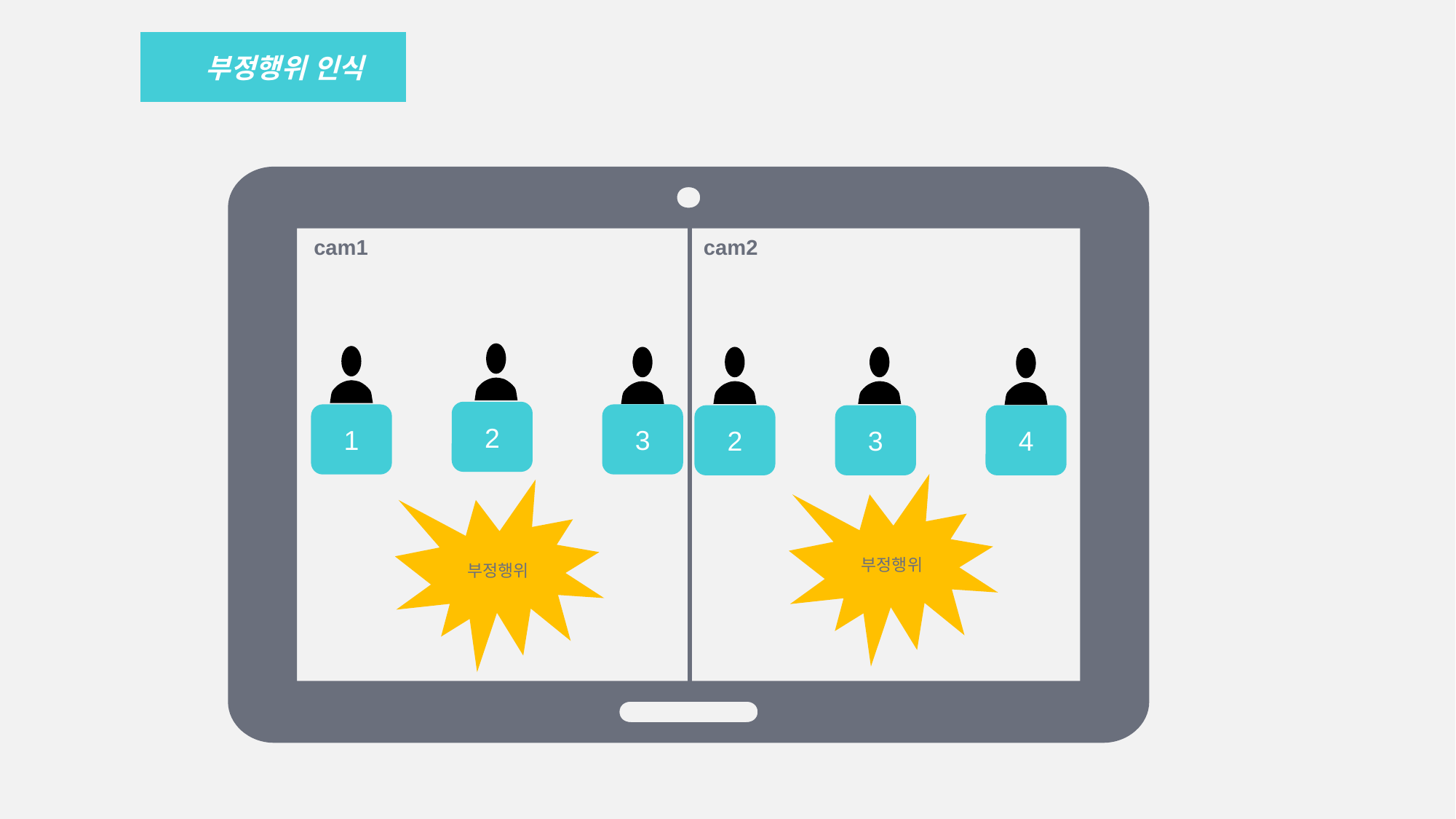

부정행위 인식

cam1
cam2

2

1

3

2

3

4
부정행위
부정행위